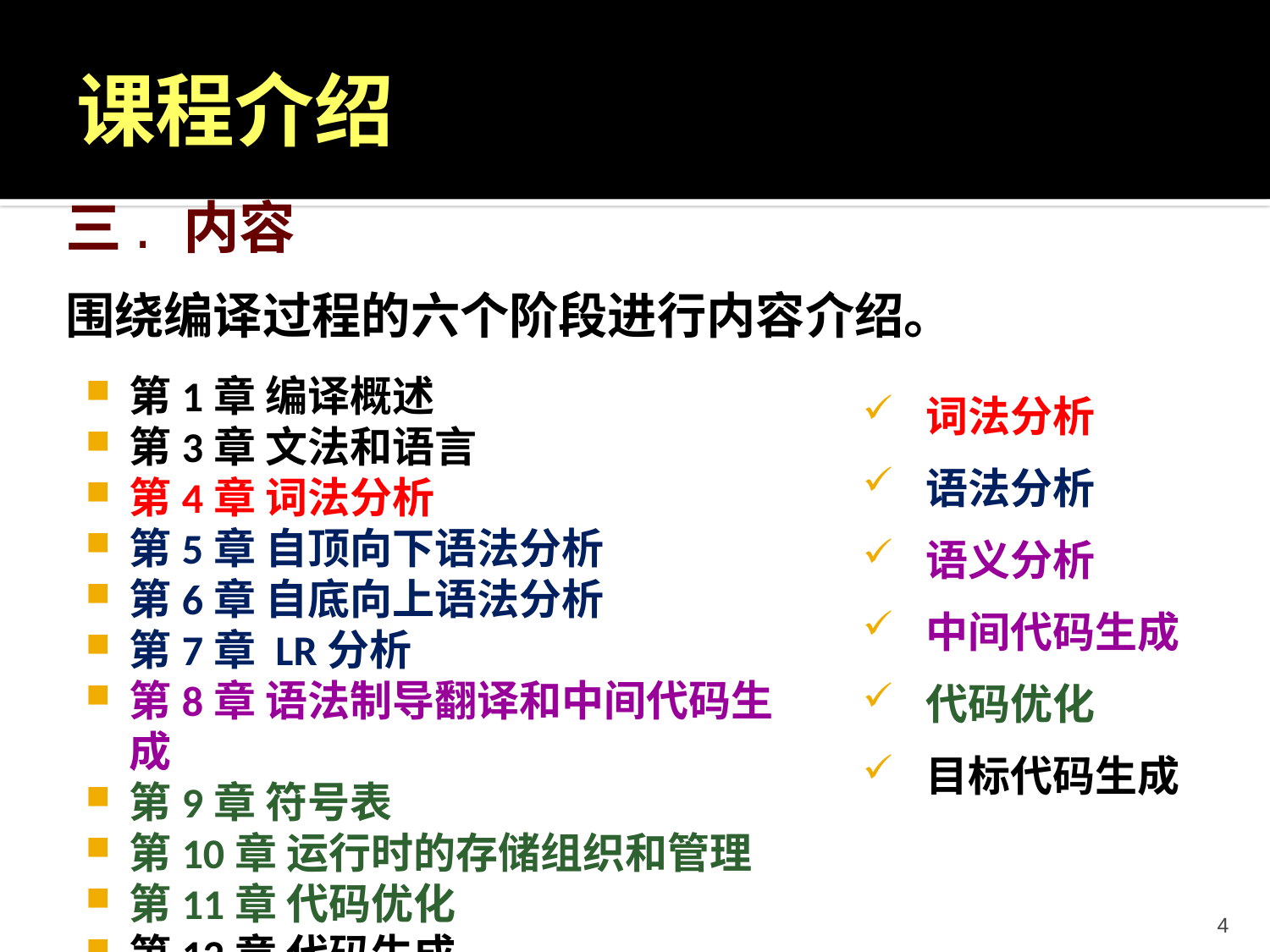

# 课程介绍
三. 内容
围绕编译过程的六个阶段进行内容介绍。
第1章 编译概述
第3章 文法和语言
第4章 词法分析
第5章 自顶向下语法分析
第6章 自底向上语法分析
第7章 LR分析
第8章 语法制导翻译和中间代码生成
第9章 符号表
第10章 运行时的存储组织和管理
第11章 代码优化
第12章 代码生成

词法分析
语法分析
语义分析
中间代码生成
代码优化
目标代码生成

4